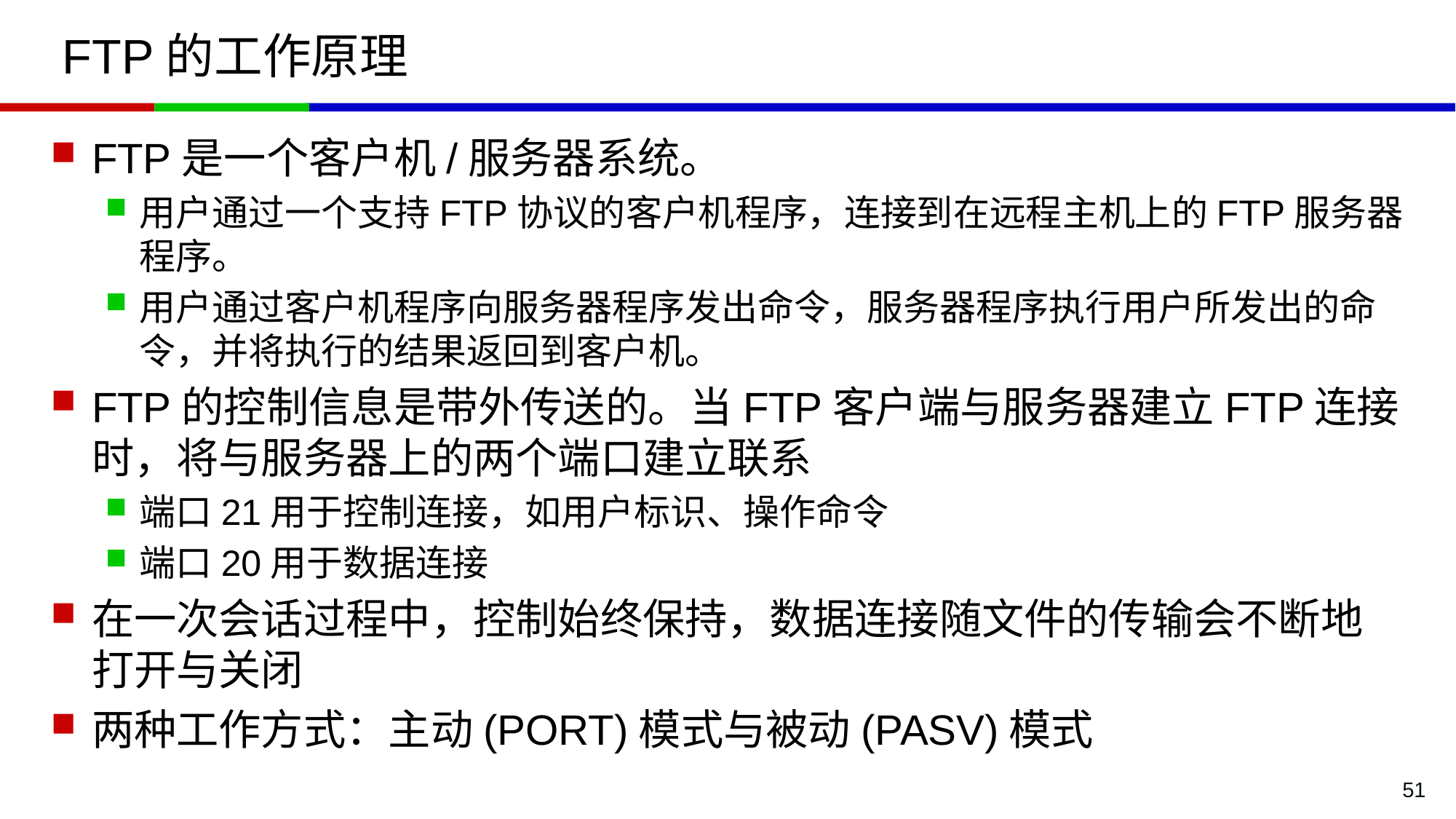

# FTP的工作原理
FTP是一个客户机/服务器系统。
用户通过一个支持FTP协议的客户机程序，连接到在远程主机上的FTP服务器程序。
用户通过客户机程序向服务器程序发出命令，服务器程序执行用户所发出的命令，并将执行的结果返回到客户机。
FTP的控制信息是带外传送的。当FTP客户端与服务器建立FTP连接时，将与服务器上的两个端口建立联系
端口21用于控制连接，如用户标识、操作命令
端口20用于数据连接
在一次会话过程中，控制始终保持，数据连接随文件的传输会不断地打开与关闭
两种工作方式：主动(PORT)模式与被动(PASV)模式
51